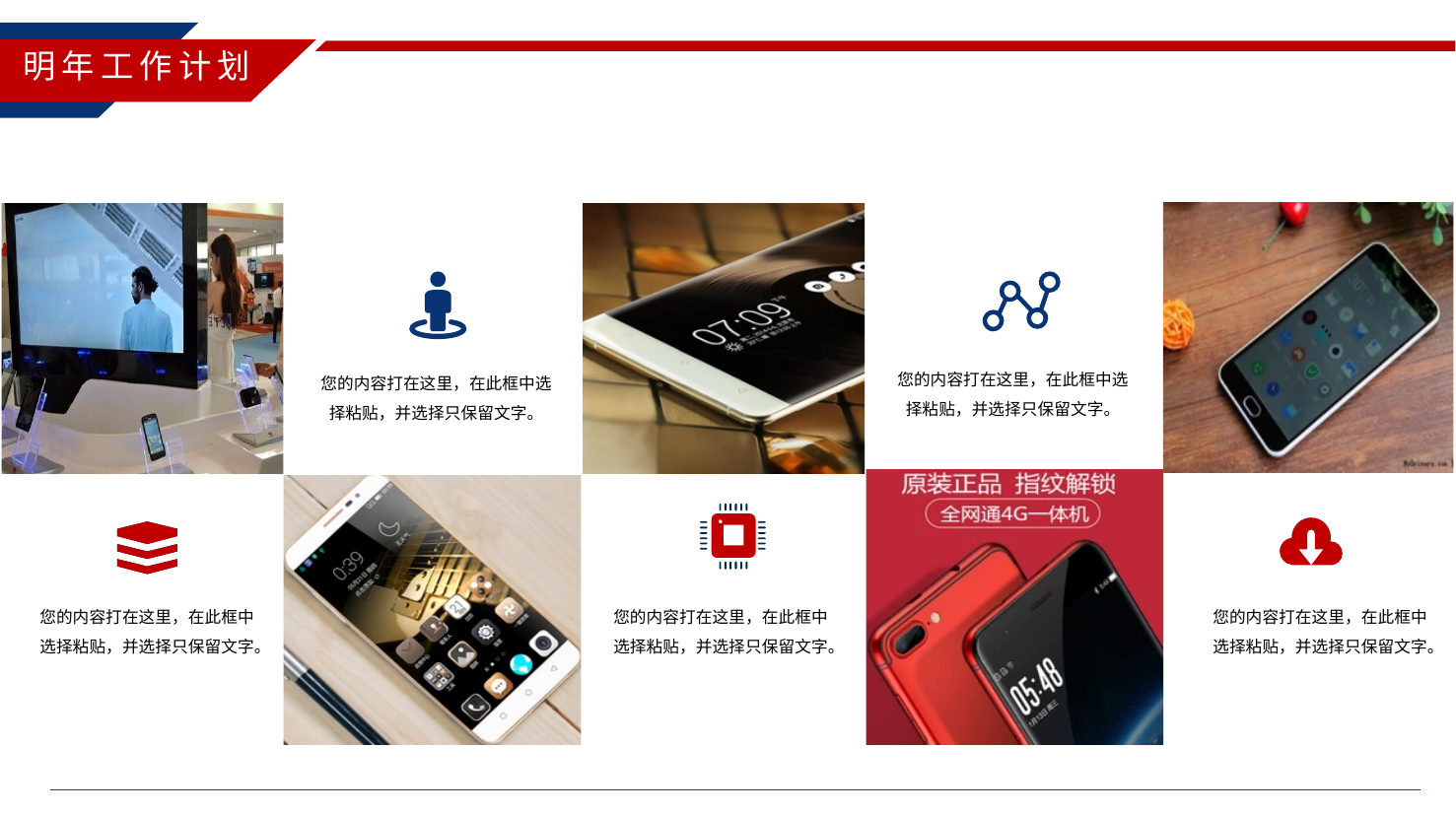

明年工作计划

您的内容打在这里，在此框中选择粘贴，并选择只保留文字。
您的内容打在这里，在此框中选择粘贴，并选择只保留文字。

您的内容打在这里，在此框中选择粘贴，并选择只保留文字。
您的内容打在这里，在此框中选择粘贴，并选择只保留文字。
您的内容打在这里，在此框中选择粘贴，并选择只保留文字。